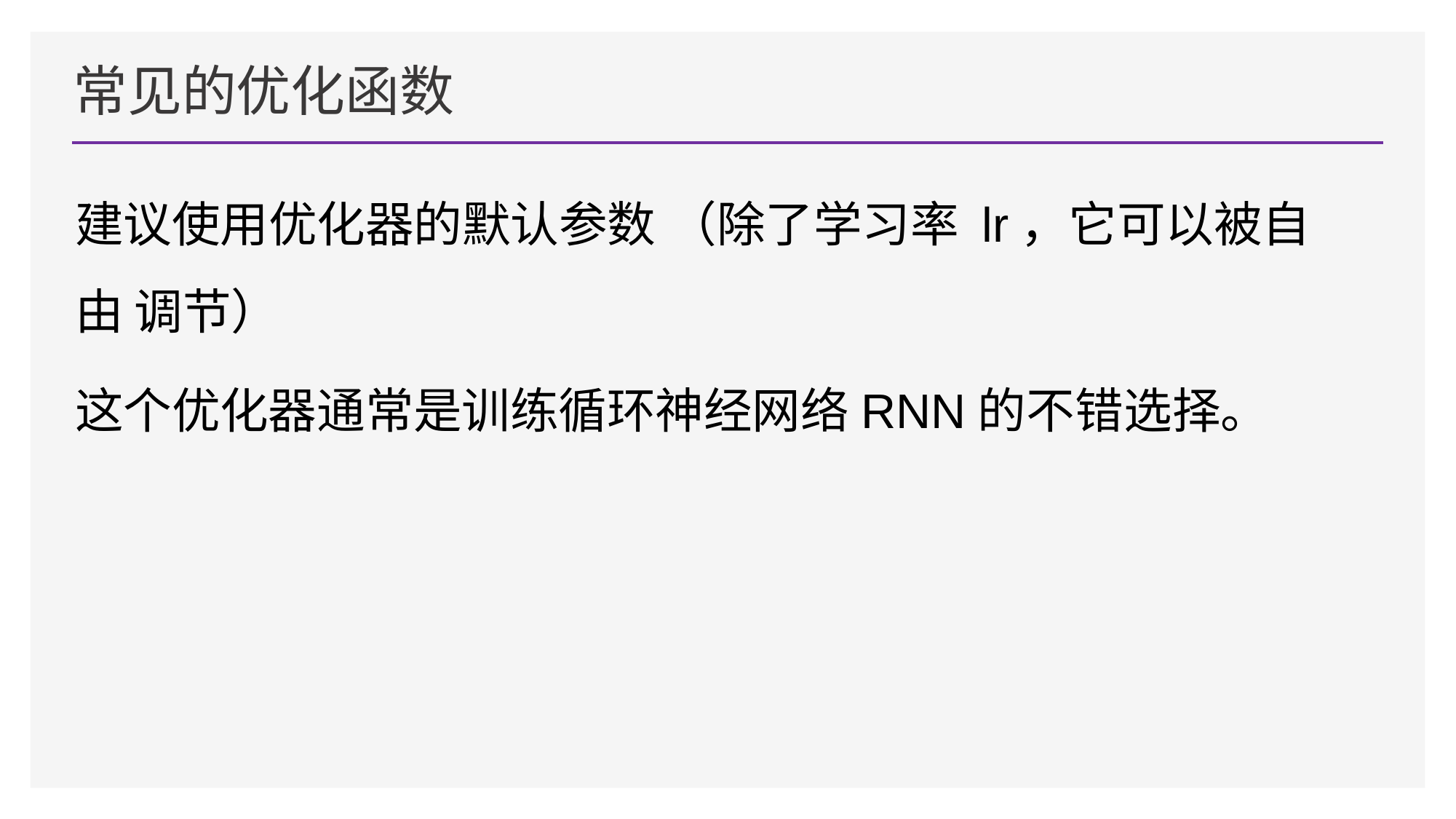

# 常见的优化函数
建议使用优化器的默认参数 （除了学习率 lr，它可以被自由 调节）

这个优化器通常是训练循环神经网络RNN的不错选择。